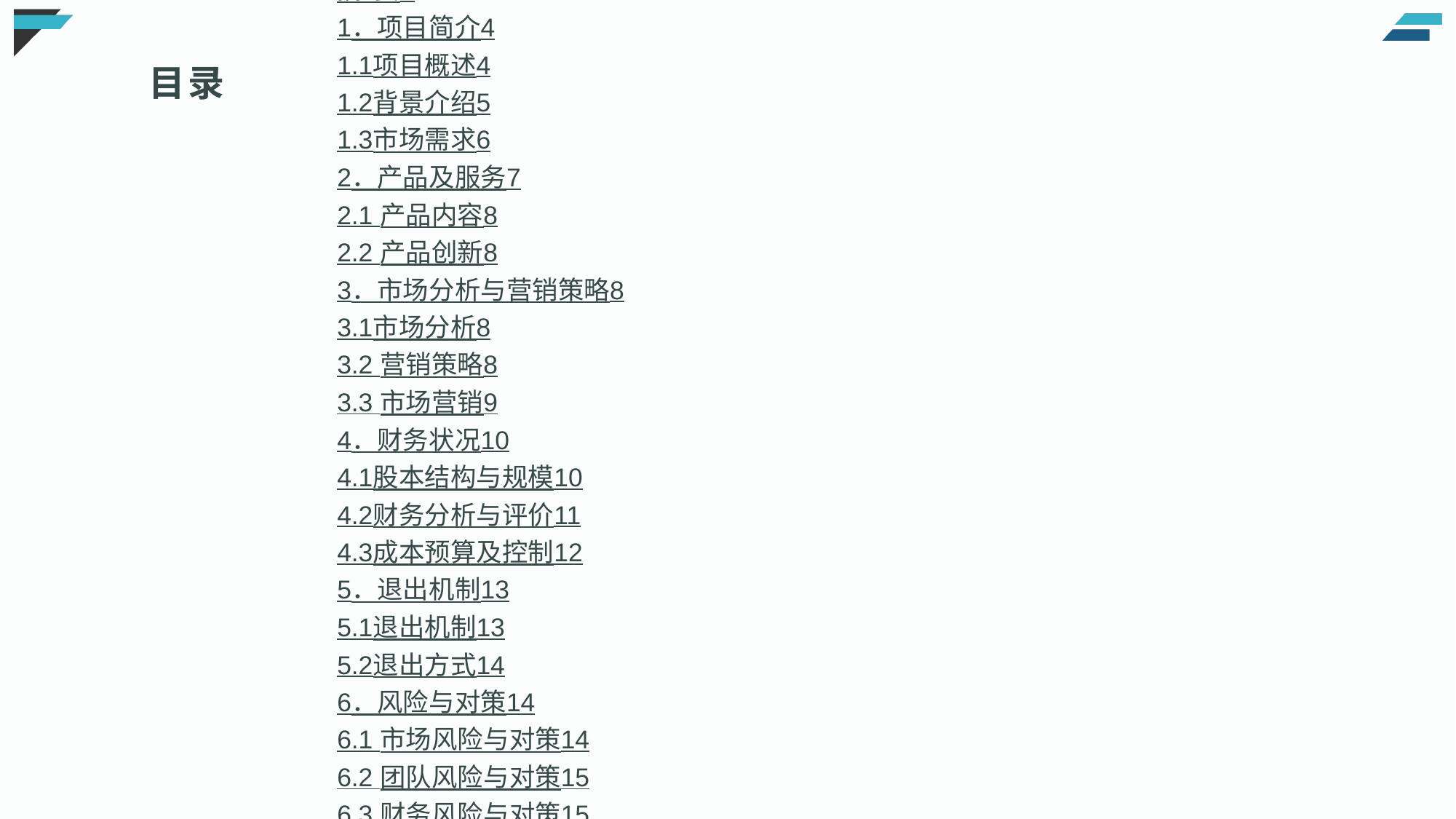

# 目录
摘  要	4
1．项目简介	4
1.1项目概述	4
1.2背景介绍	5
1.3市场需求	6
2．产品及服务	7
2.1 产品内容	8
2.2 产品创新	8
3．市场分析与营销策略	8
3.1市场分析	8
3.2 营销策略	8
3.3 市场营销	9
4．财务状况	10
4.1股本结构与规模	10
4.2财务分析与评价	11
4.3成本预算及控制	12
5．退出机制	13
5.1退出机制	13
5.2退出方式	14
6．风险与对策	14
6.1 市场风险与对策	14
6.2 团队风险与对策	15
6.3 财务风险与对策	15
6.4 政策风险与对策	16